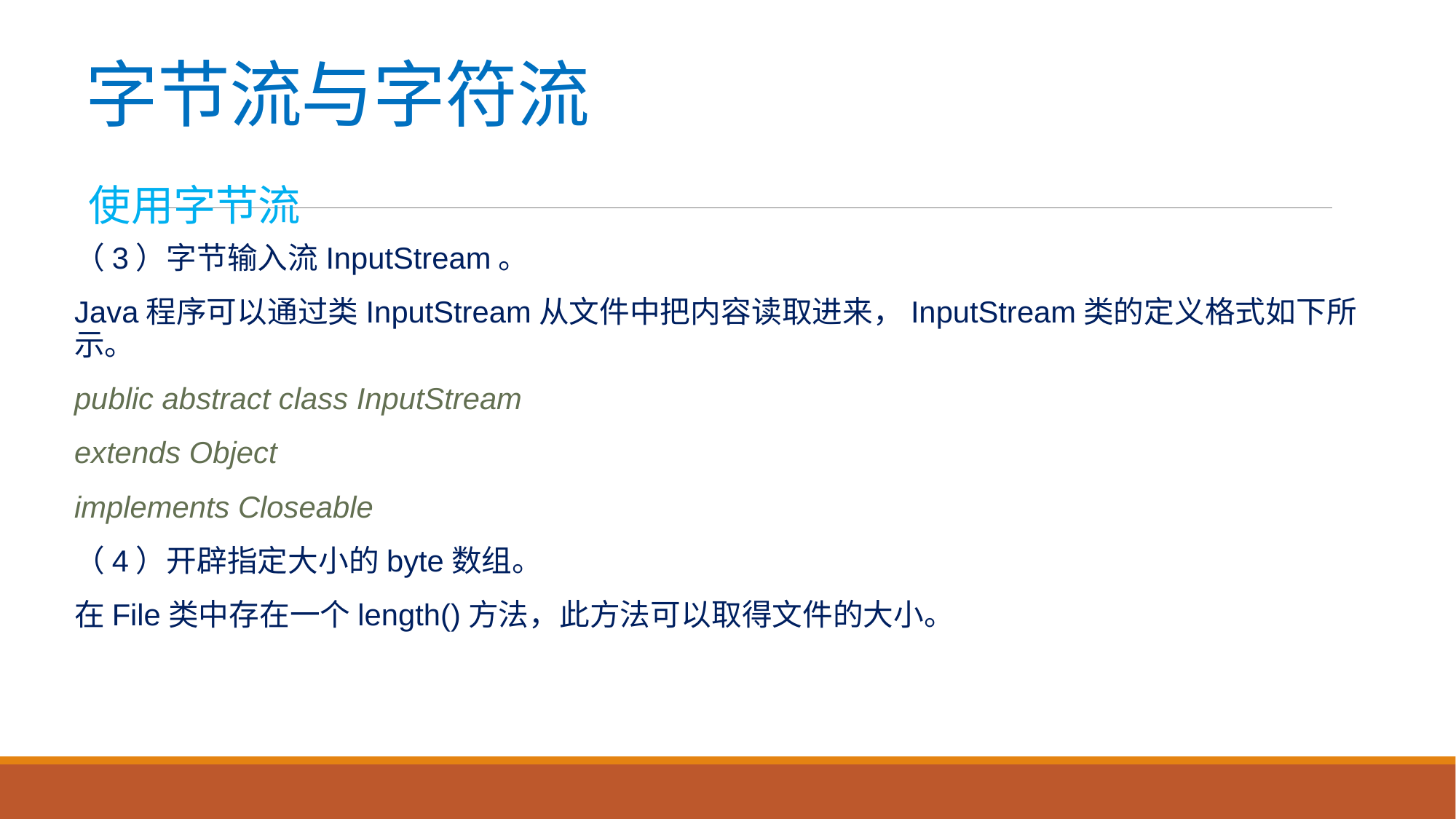

# 字节流与字符流
使用字节流
（3）字节输入流InputStream。
Java程序可以通过类InputStream从文件中把内容读取进来，InputStream类的定义格式如下所示。
public abstract class InputStream
extends Object
implements Closeable
（4）开辟指定大小的byte数组。
在File类中存在一个length()方法，此方法可以取得文件的大小。